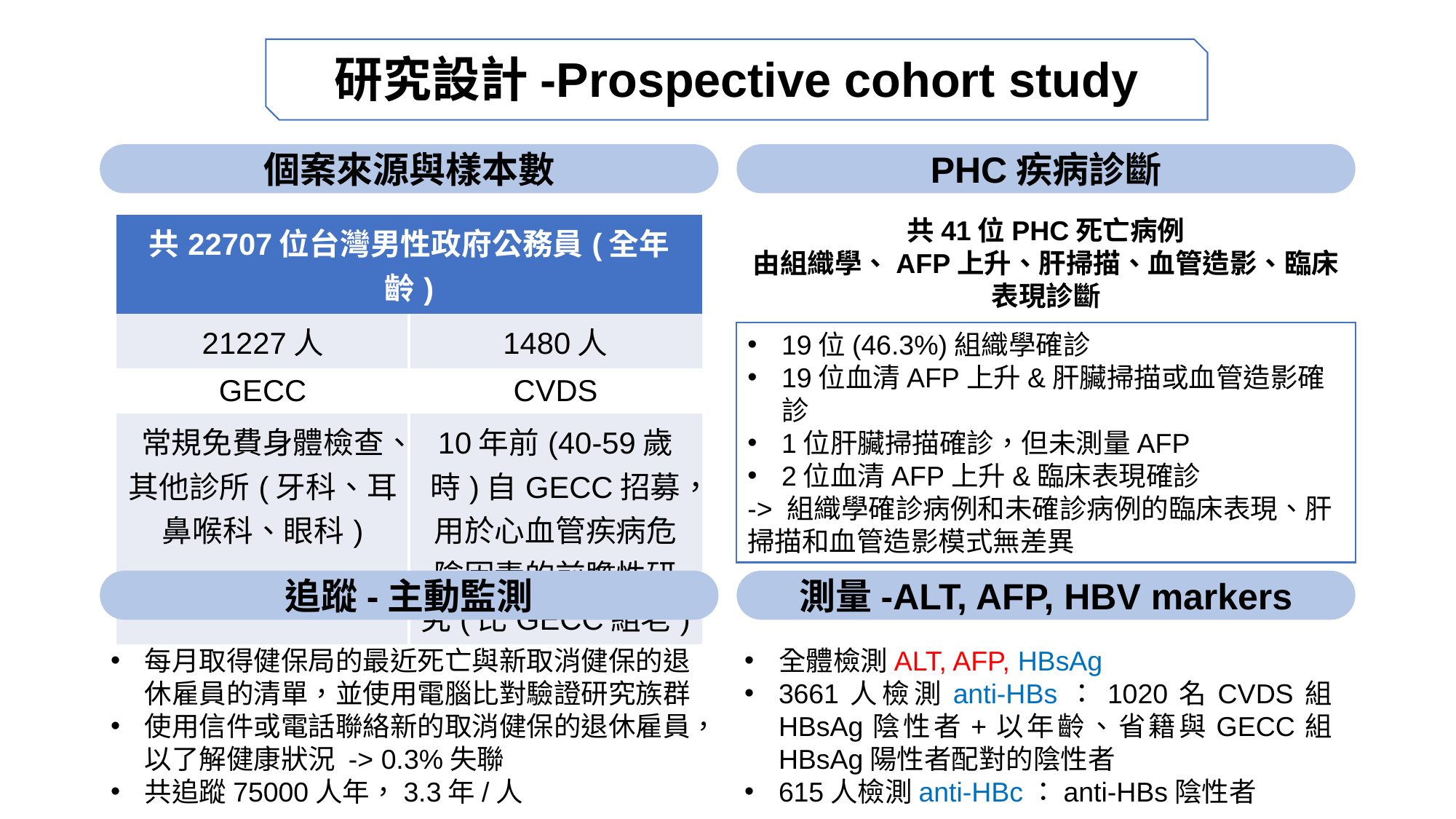

研究設計-Prospective cohort study
PHC疾病診斷
個案來源與樣本數
共41位PHC死亡病例
由組織學、AFP上升、肝掃描、血管造影、臨床表現診斷
| 共22707位台灣男性政府公務員(全年齡) |  |
| --- | --- |
| 21227人 | 1480人 |
| GECC | CVDS |
| 常規免費身體檢查、其他診所(牙科、耳鼻喉科、眼科) | 10年前(40-59歲時)自GECC招募，用於心血管疾病危險因素的前瞻性研究(比GECC組老) |
19位(46.3%)組織學確診
19位血清AFP上升&肝臟掃描或血管造影確診
1位肝臟掃描確診，但未測量AFP
2位血清AFP上升&臨床表現確診
-> 組織學確診病例和未確診病例的臨床表現、肝掃描和血管造影模式無差異
追蹤-主動監測
測量-ALT, AFP, HBV markers
每月取得健保局的最近死亡與新取消健保的退休雇員的清單，並使用電腦比對驗證研究族群
使用信件或電話聯絡新的取消健保的退休雇員，以了解健康狀況 -> 0.3%失聯
共追蹤75000人年，3.3年/人
全體檢測ALT, AFP, HBsAg
3661人檢測anti-HBs：1020名CVDS組HBsAg陰性者+以年齡、省籍與GECC組HBsAg陽性者配對的陰性者
615人檢測anti-HBc：anti-HBs陰性者